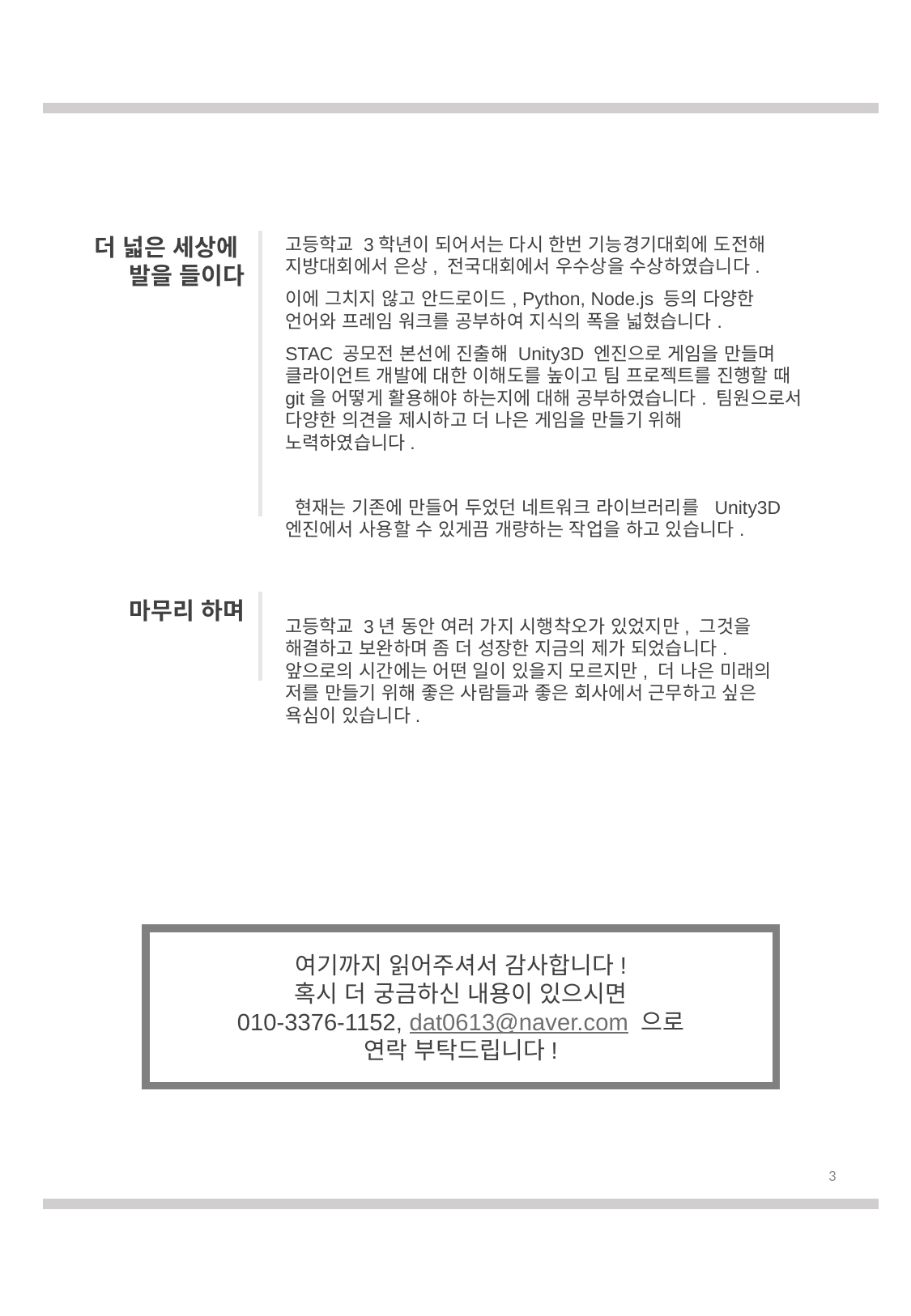

자기소개서 ( 2 / 2 )

더 넓은 세상에
발을 들이다
고등학교 3학년이 되어서는 다시 한번 기능경기대회에 도전해 지방대회에서 은상, 전국대회에서 우수상을 수상하였습니다.
이에 그치지 않고 안드로이드, Python, Node.js 등의 다양한 언어와 프레임 워크를 공부하여 지식의 폭을 넓혔습니다.
STAC 공모전 본선에 진출해 Unity3D 엔진으로 게임을 만들며 클라이언트 개발에 대한 이해도를 높이고 팀 프로젝트를 진행할 때 git을 어떻게 활용해야 하는지에 대해 공부하였습니다. 팀원으로서 다양한 의견을 제시하고 더 나은 게임을 만들기 위해 노력하였습니다.

 현재는 기존에 만들어 두었던 네트워크 라이브러리를  Unity3D엔진에서 사용할 수 있게끔 개량하는 작업을 하고 있습니다.

고등학교 3년 동안 여러 가지 시행착오가 있었지만, 그것을 해결하고 보완하며 좀 더 성장한 지금의 제가 되었습니다. 앞으로의 시간에는 어떤 일이 있을지 모르지만, 더 나은 미래의 저를 만들기 위해 좋은 사람들과 좋은 회사에서 근무하고 싶은 욕심이 있습니다.

마무리 하며

여기까지 읽어주셔서 감사합니다!
혹시 더 궁금하신 내용이 있으시면
010-3376-1152, dat0613@naver.com 으로
연락 부탁드립니다!
3